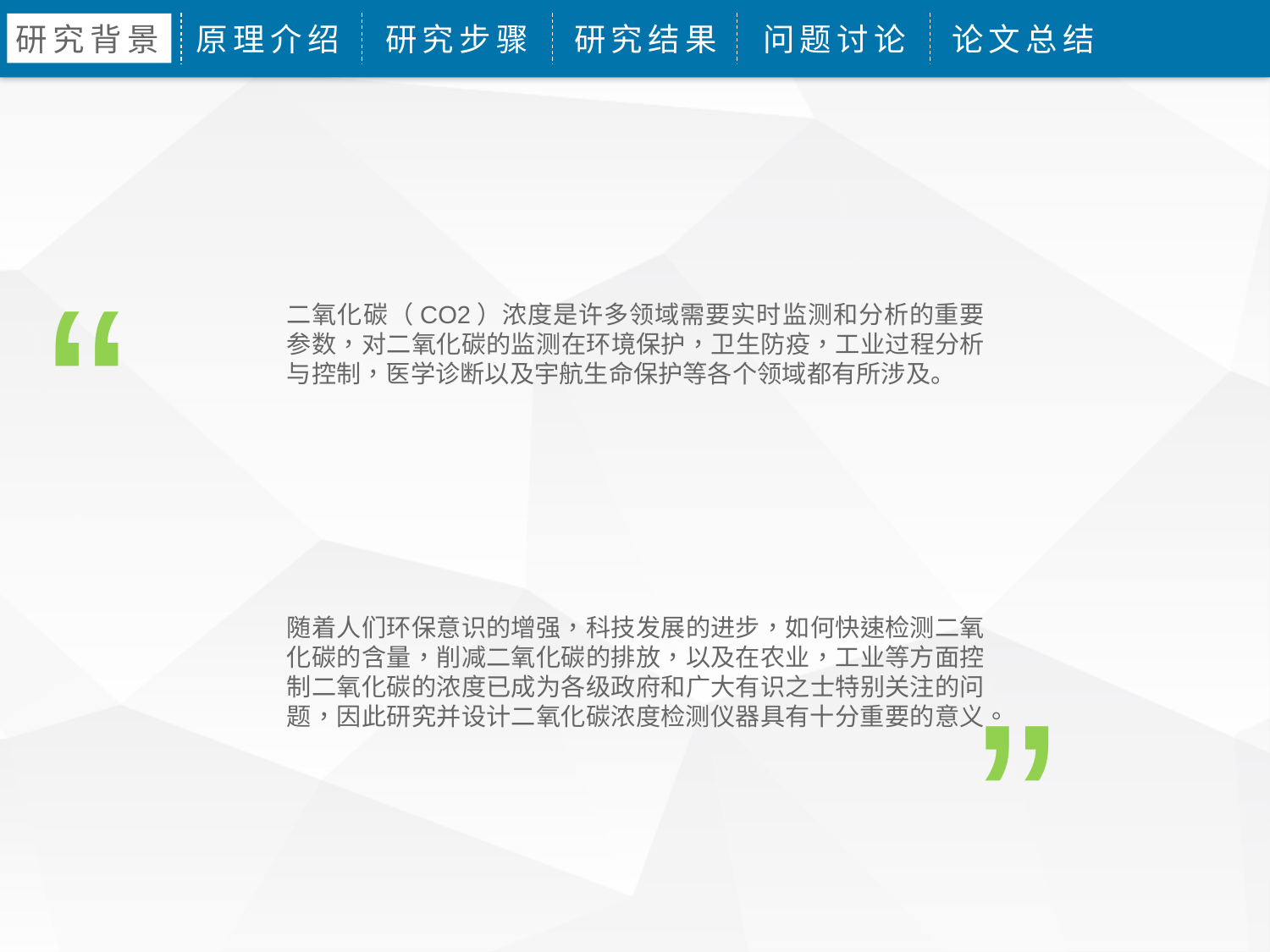

研究背景
原理介绍
研究步骤
研究结果
问题讨论
论文总结

“
二氧化碳（CO2）浓度是许多领域需要实时监测和分析的重要参数，对二氧化碳的监测在环境保护，卫生防疫，工业过程分析与控制，医学诊断以及宇航生命保护等各个领域都有所涉及。
随着人们环保意识的增强，科技发展的进步，如何快速检测二氧化碳的含量，削减二氧化碳的排放，以及在农业，工业等方面控制二氧化碳的浓度已成为各级政府和广大有识之士特别关注的问题，因此研究并设计二氧化碳浓度检测仪器具有十分重要的意义。
”